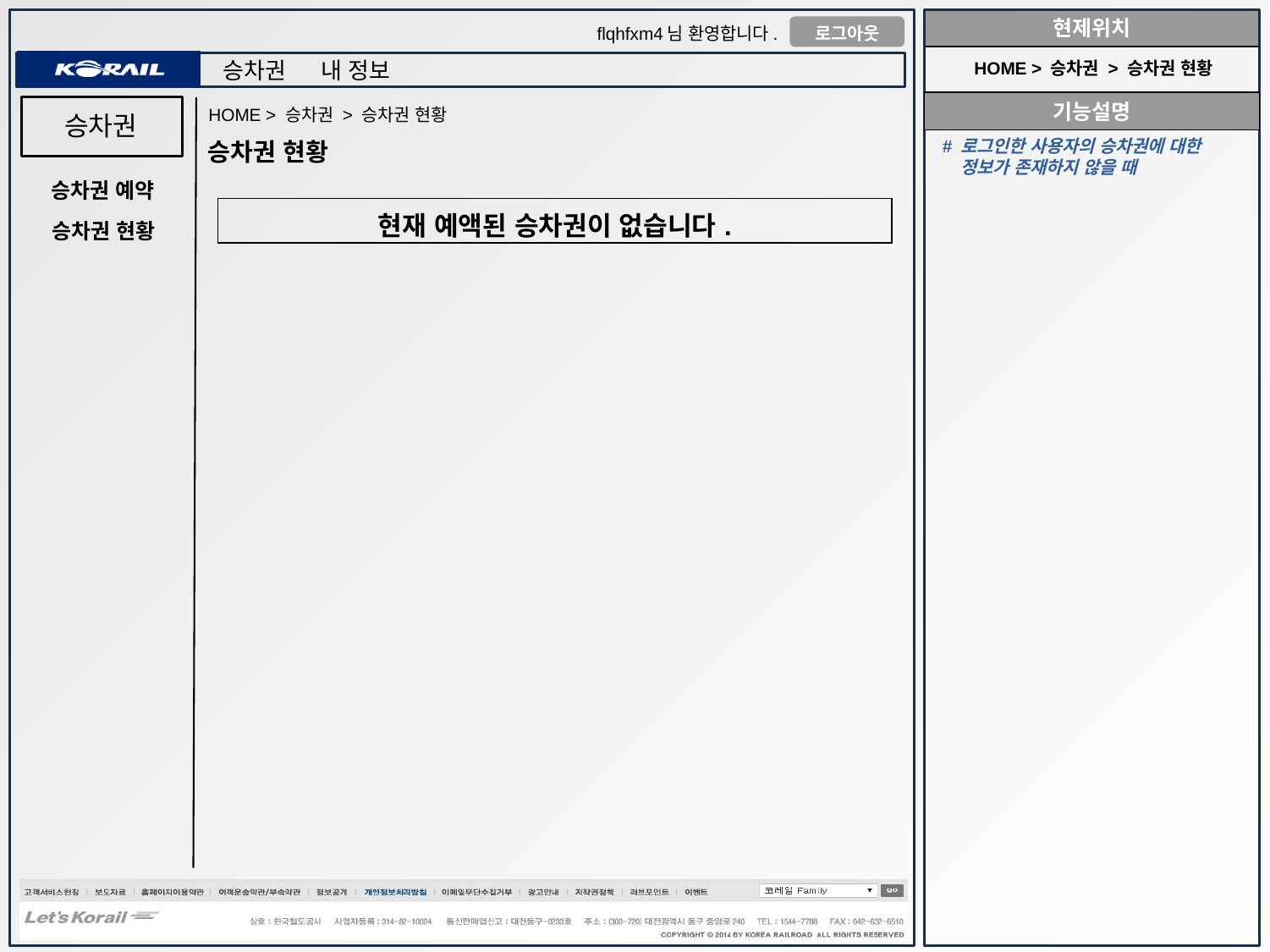

HOME > 승차권 > 승차권 현황
HOME > 승차권 > 승차권 현황
승차권
# 로그인한 사용자의 승차권에 대한
   정보가 존재하지 않을 때
승차권 현황
승차권 예약
| 현재 예액된 승차권이 없습니다. |
| --- |
승차권 현황